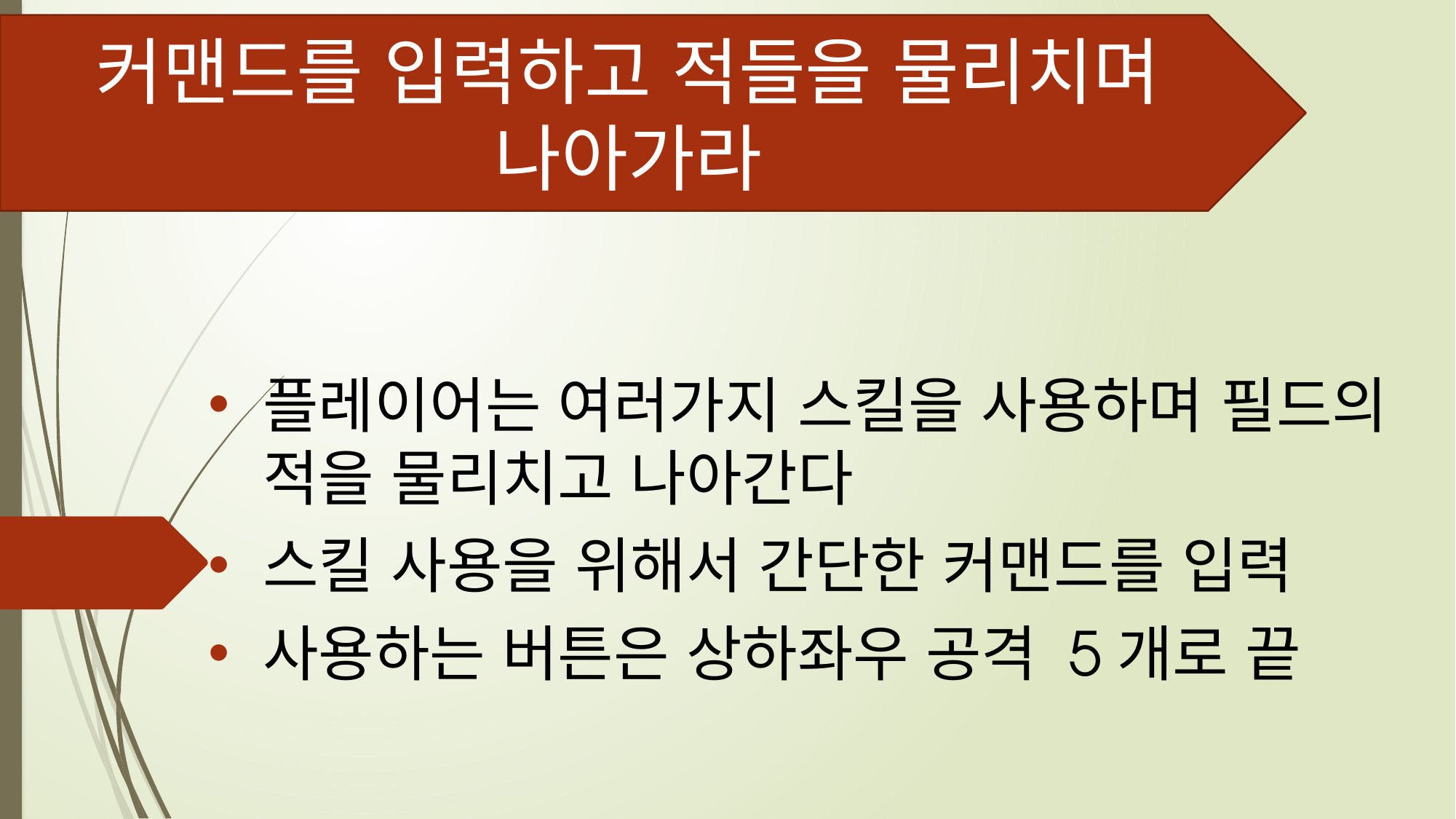

커맨드를 입력하고 적들을 물리치며 나아가라
# 커맨드를 입력하여 연속기로 적을 격파해라
플레이어는 여러가지 스킬을 사용하며 필드의 적을 물리치고 나아간다
스킬 사용을 위해서 간단한 커맨드를 입력
사용하는 버튼은 상하좌우 공격 5개로 끝